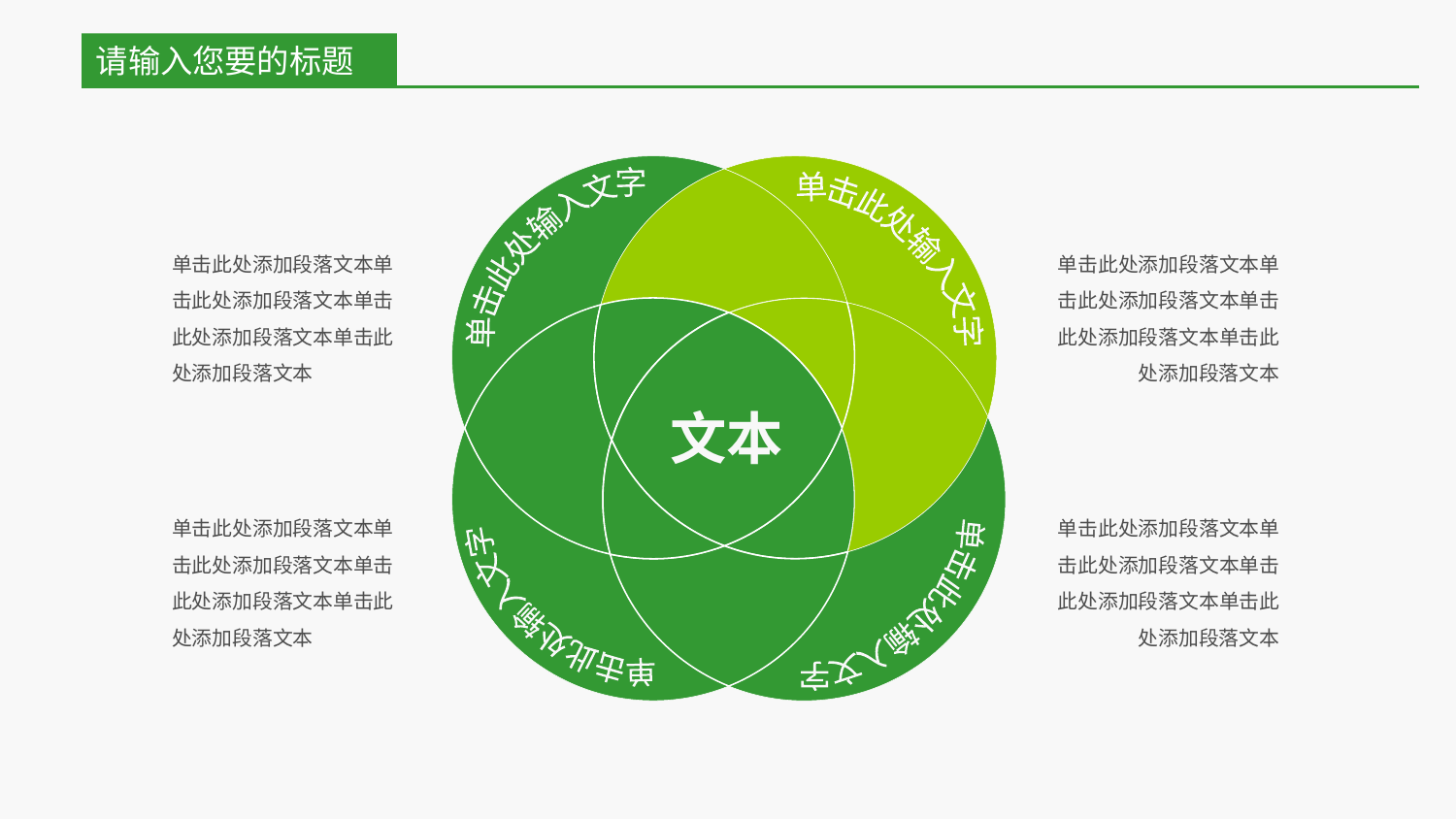

请输入您要的标题

单击此处输入文字
单击此处输入文字
单击此处添加段落文本单击此处添加段落文本单击此处添加段落文本单击此处添加段落文本
单击此处添加段落文本单击此处添加段落文本单击此处添加段落文本单击此处添加段落文本
文本
单击此处添加段落文本单击此处添加段落文本单击此处添加段落文本单击此处添加段落文本
单击此处添加段落文本单击此处添加段落文本单击此处添加段落文本单击此处添加段落文本
单击此处输入文字
单击此处输入文字